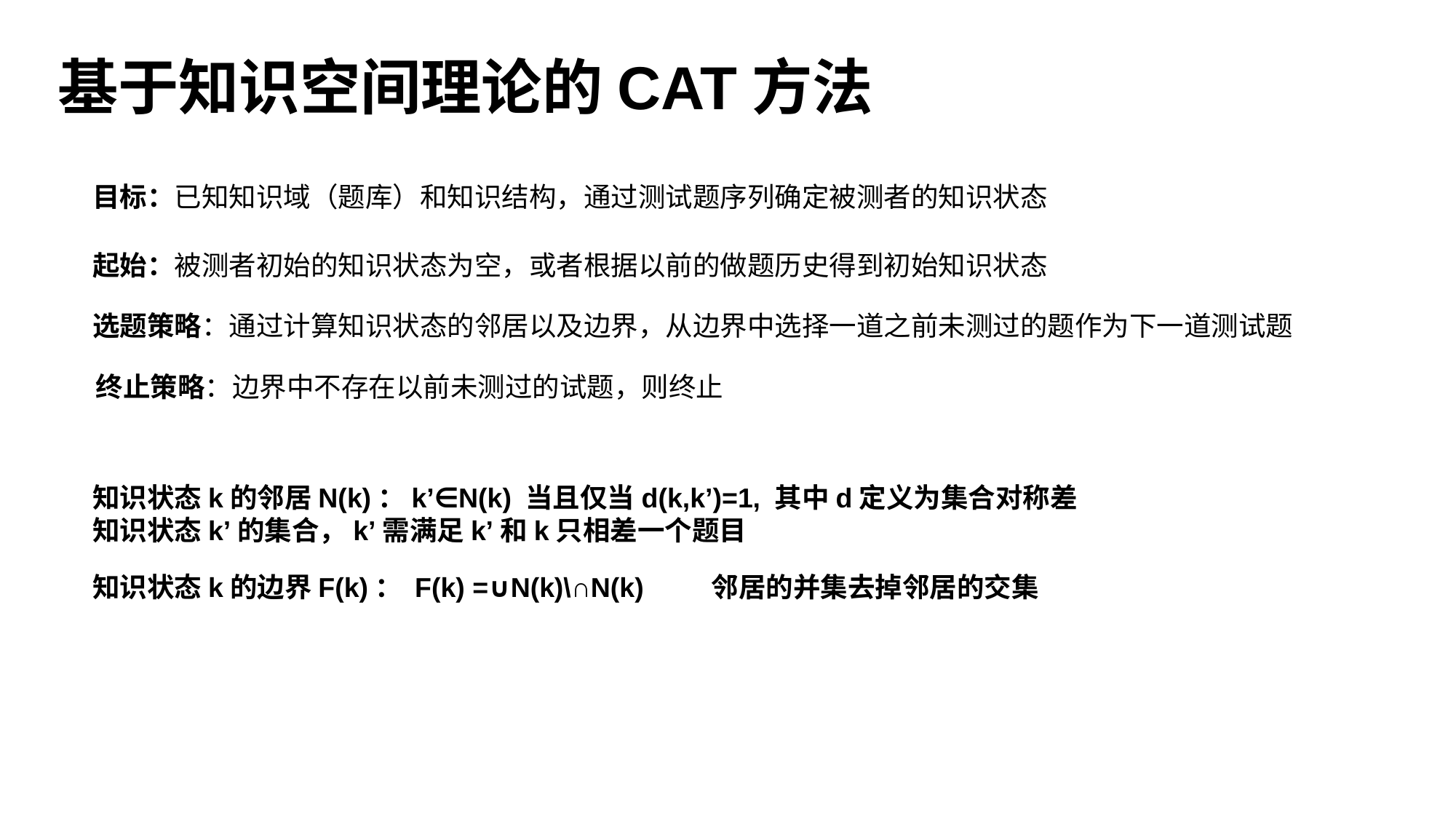

基于知识空间理论的CAT方法
目标：已知知识域（题库）和知识结构，通过测试题序列确定被测者的知识状态
起始：被测者初始的知识状态为空，或者根据以前的做题历史得到初始知识状态
选题策略：通过计算知识状态的邻居以及边界，从边界中选择一道之前未测过的题作为下一道测试题
终止策略：边界中不存在以前未测过的试题，则终止
知识状态k的邻居N(k)：k’∈N(k) 当且仅当d(k,k’)=1, 其中d定义为集合对称差
知识状态k’的集合，k’需满足k’和k只相差一个题目
知识状态k的边界F(k)： F(k) =∪N(k)\∩N(k)        邻居的并集去掉邻居的交集